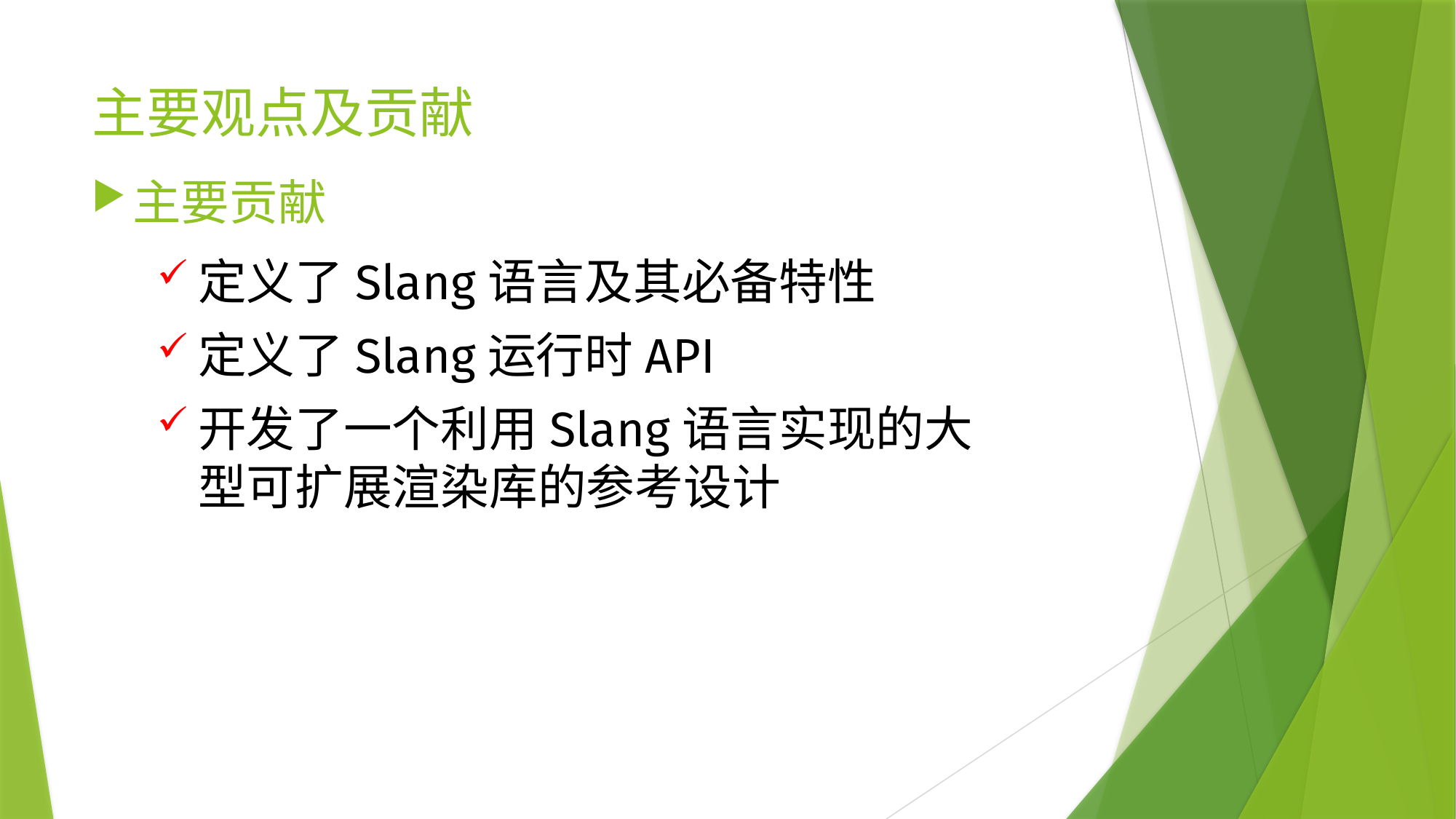

# 主要观点及贡献
主要贡献

定义了Slang语言及其必备特性
定义了Slang运行时API
开发了一个利用Slang语言实现的大型可扩展渲染库的参考设计